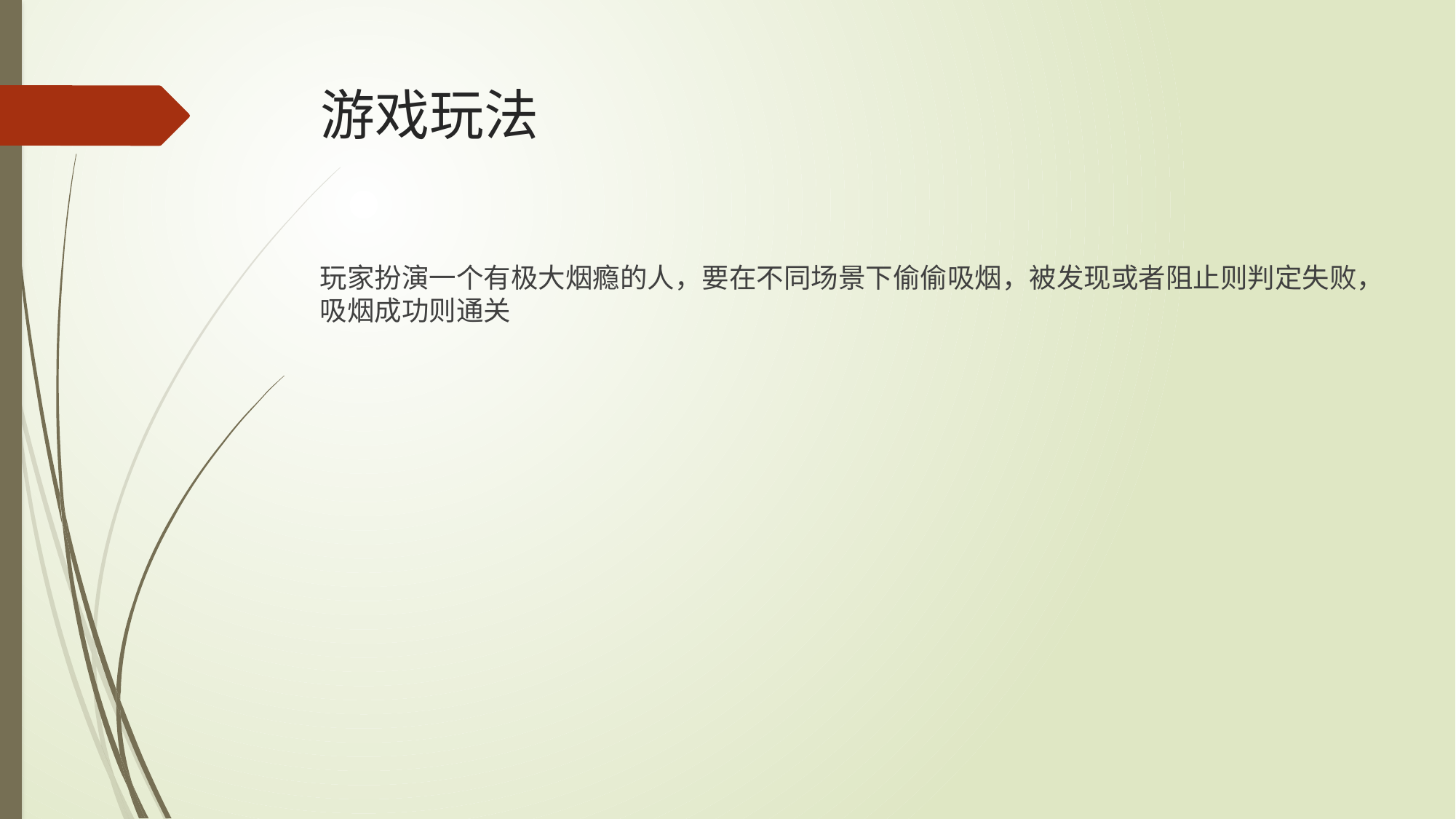

# 游戏玩法
玩家扮演一个有极大烟瘾的人，要在不同场景下偷偷吸烟，被发现或者阻止则判定失败，吸烟成功则通关